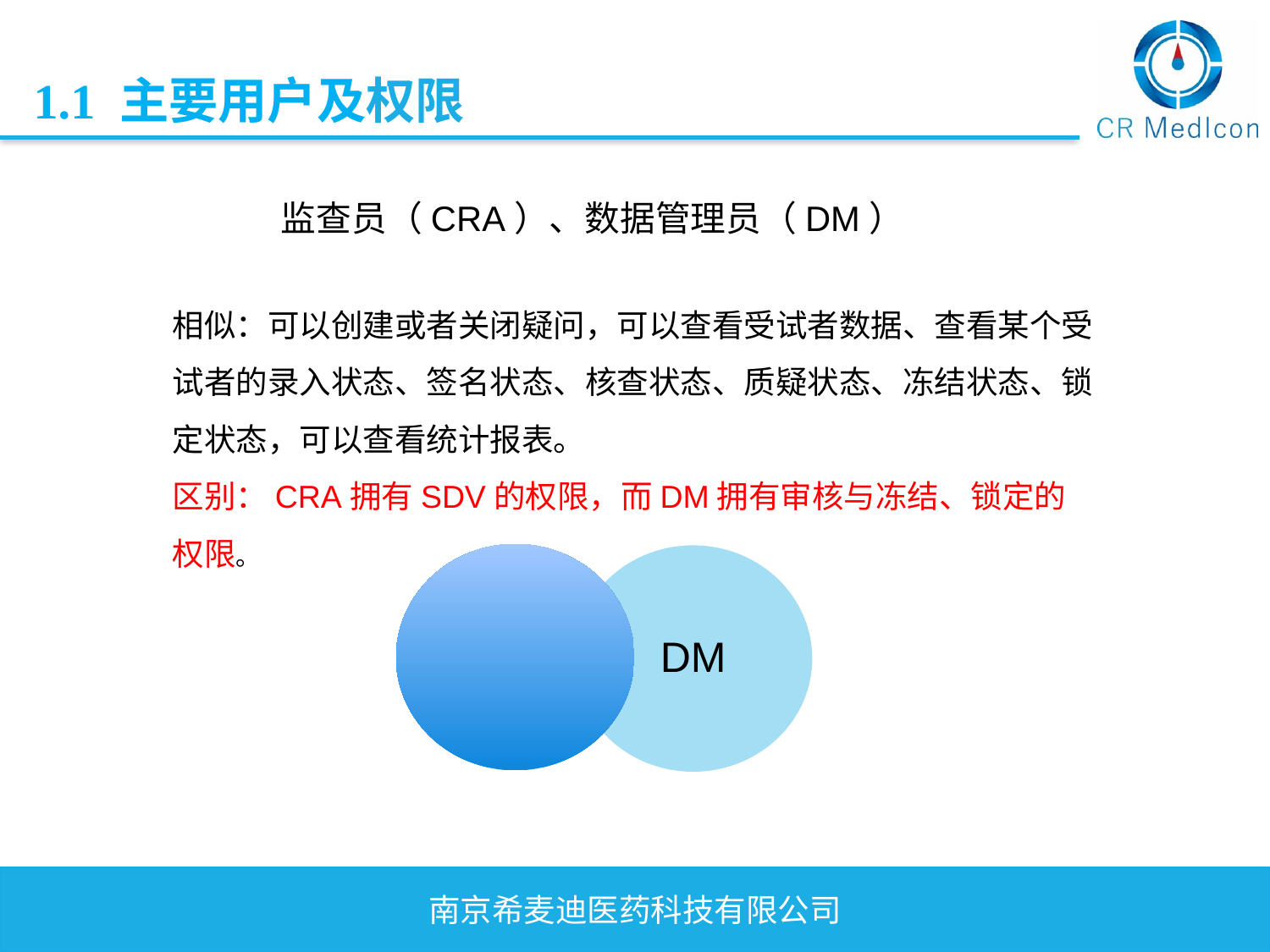

1.1 主要用户及权限
监查员（CRA）、数据管理员（DM）
相似：可以创建或者关闭疑问，可以查看受试者数据、查看某个受试者的录入状态、签名状态、核查状态、质疑状态、冻结状态、锁定状态，可以查看统计报表。
区别：CRA拥有SDV的权限，而DM拥有审核与冻结、锁定的权限。

CRA

DM
南京希麦迪医药科技有限公司